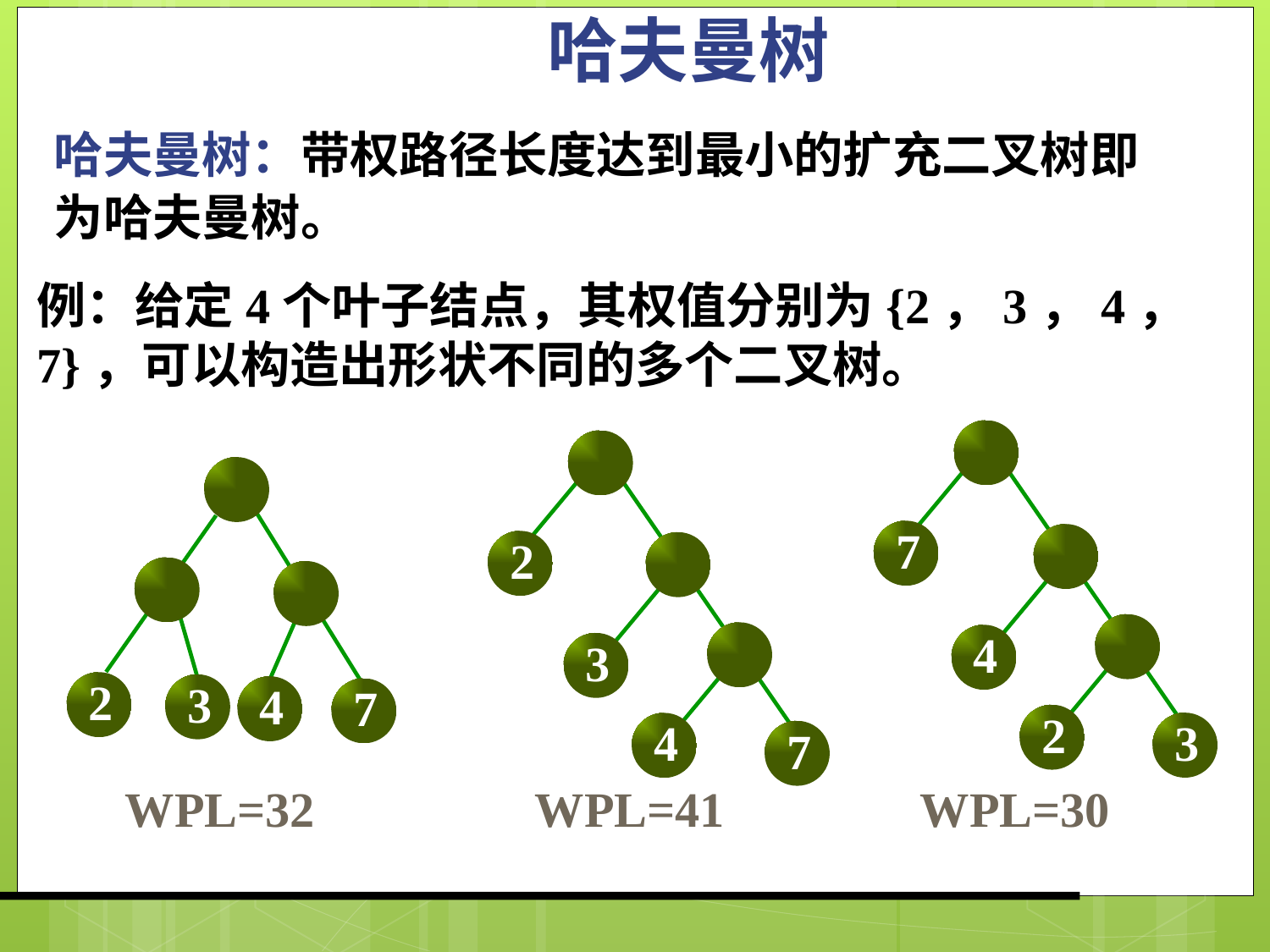

哈夫曼树
哈夫曼树：带权路径长度达到最小的扩充二叉树即为哈夫曼树。
例：给定4个叶子结点，其权值分别为{2，3，4，7}，可以构造出形状不同的多个二叉树。

7

2

4

3

2
3
4
7

2

3
4

7

WPL=32                  WPL=41                WPL=30